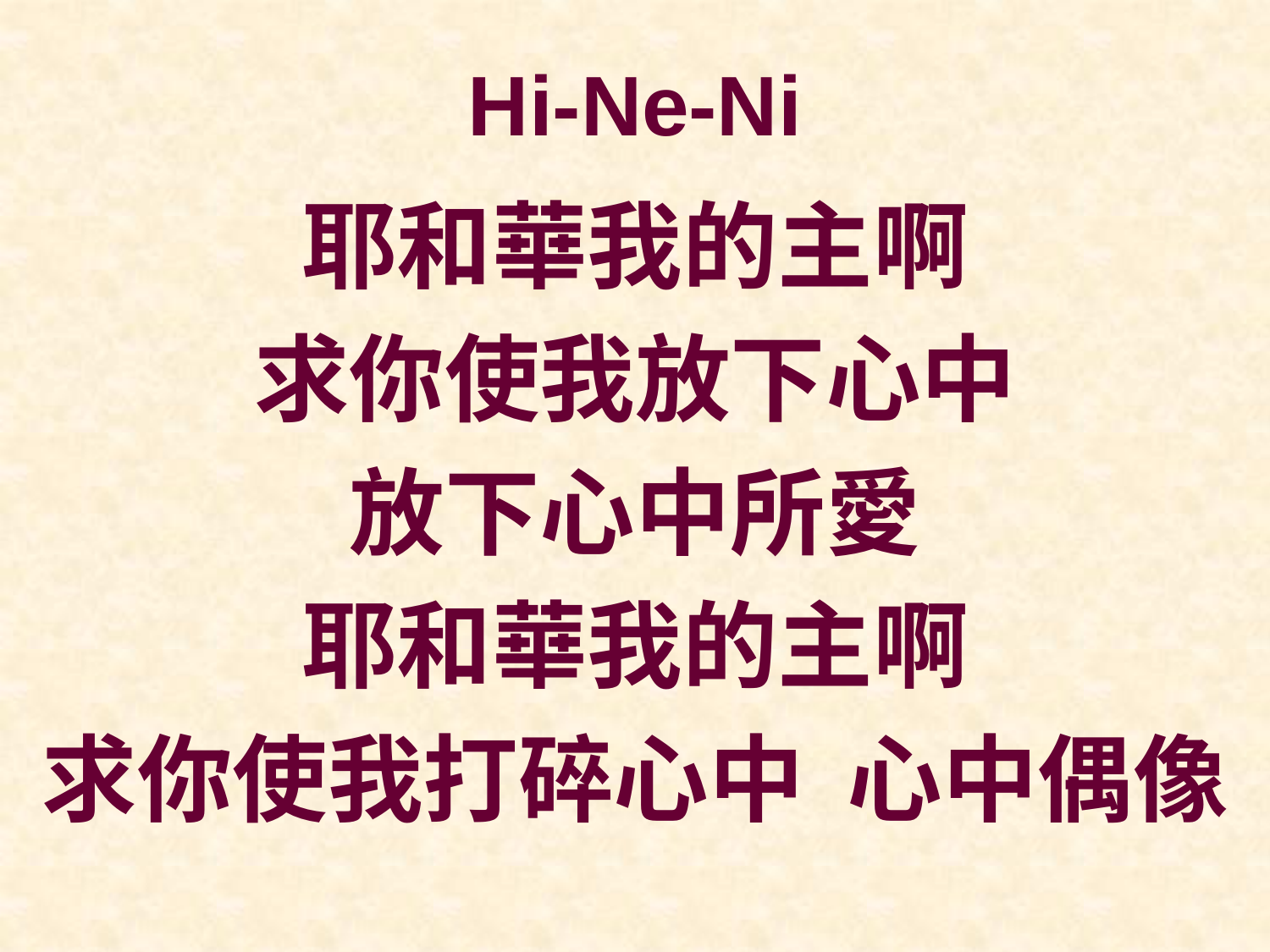

# Hi-Ne-Ni
耶和華我的主啊
求你使我放下心中
放下心中所愛
耶和華我的主啊
求你使我打碎心中  心中偶像